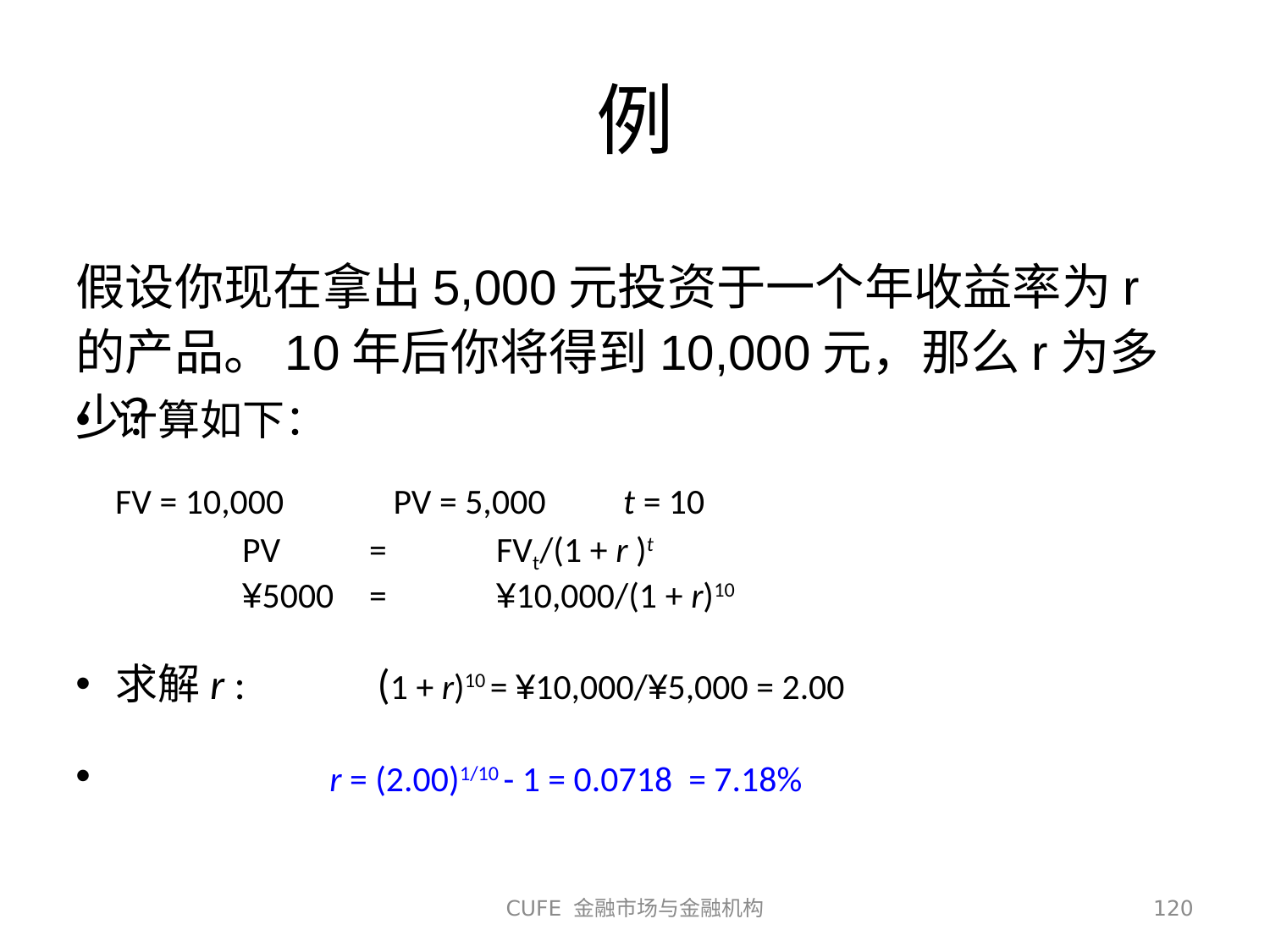

# 例
假设你现在拿出5,000元投资于一个年收益率为r的产品。10年后你将得到10,000元，那么r为多少？
计算如下：
	FV = 10,000	   PV = 5,000	t = 10
		PV 	= 	FVt/(1 + r )t
 		¥5000 	= 	¥10,000/(1 + r)10
求解r :		(1 + r)10 = ¥10,000/¥5,000 = 2.00
		r = (2.00)1/10 - 1 = 0.0718  = 7.18%
CUFE 金融市场与金融机构
120